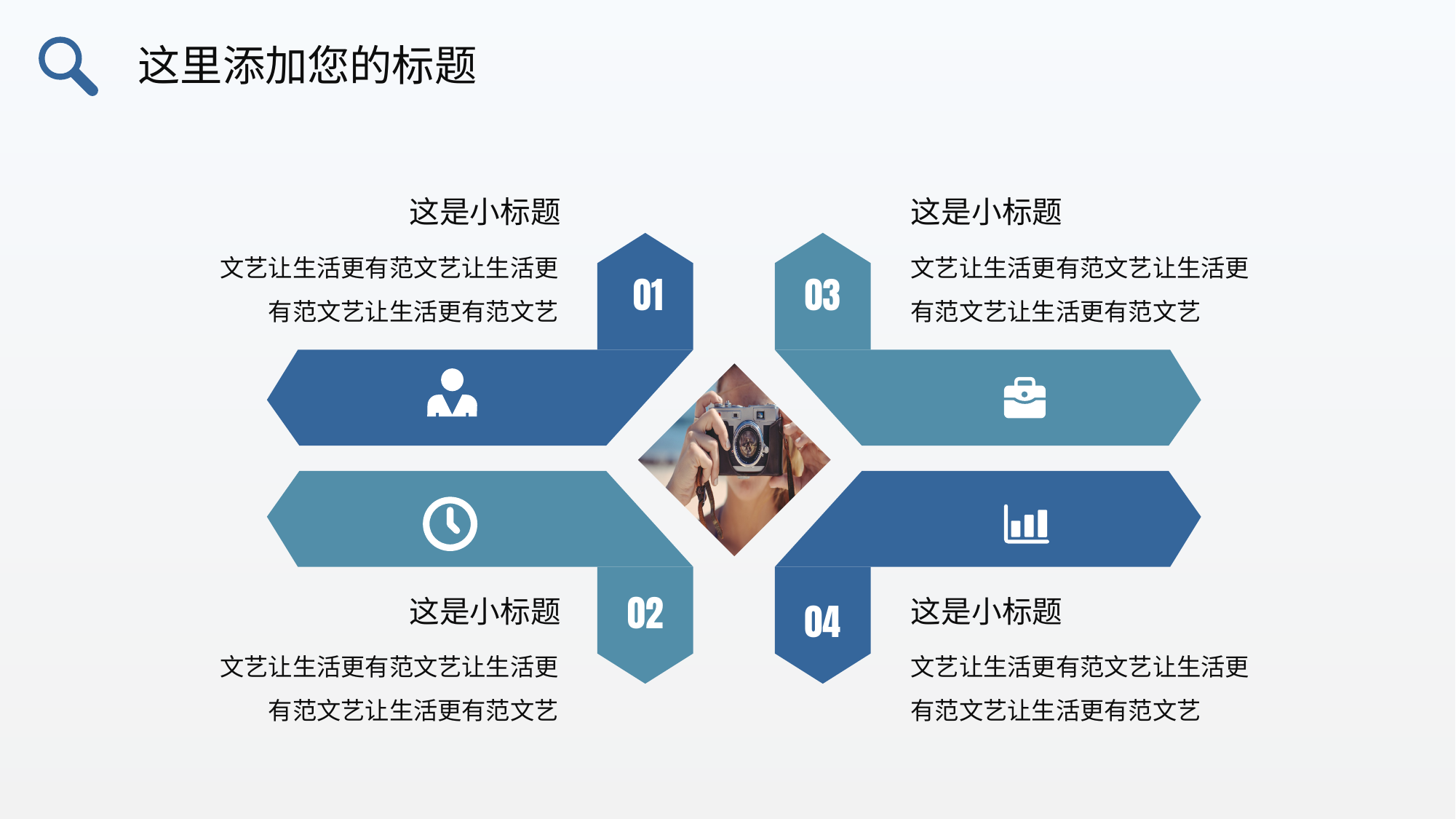

这里添加您的标题
这是小标题
这是小标题
文艺让生活更有范文艺让生活更有范文艺让生活更有范文艺
文艺让生活更有范文艺让生活更有范文艺让生活更有范文艺

01
03

这是小标题
02
这是小标题
04
文艺让生活更有范文艺让生活更有范文艺让生活更有范文艺
文艺让生活更有范文艺让生活更有范文艺让生活更有范文艺